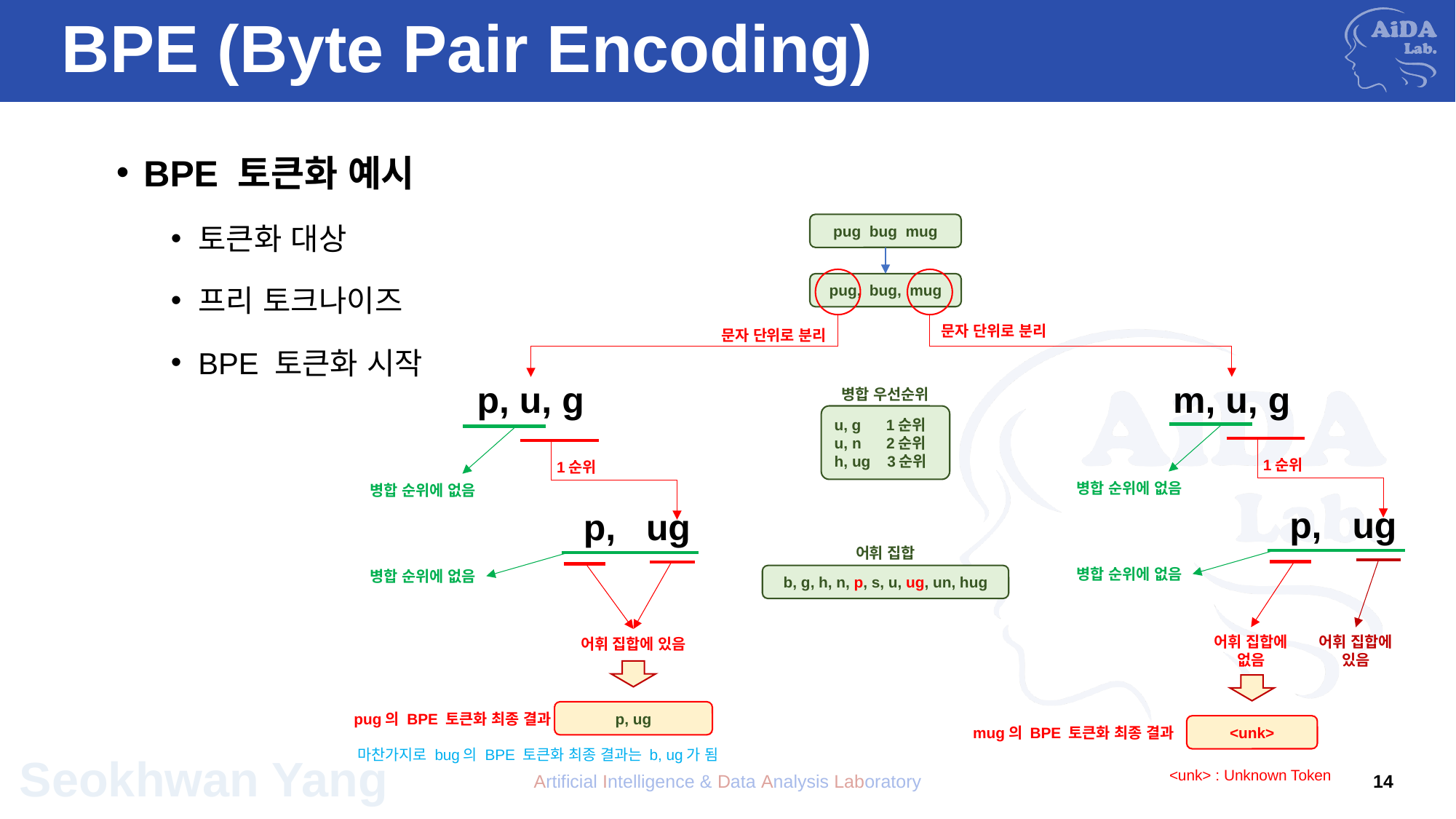

# BPE (Byte Pair Encoding)
BPE 토큰화 예시
토큰화 대상
프리 토크나이즈
BPE 토큰화 시작
pug  bug  mug

pug,  bug,  mug
문자 단위로 분리
문자 단위로 분리
m, u, g
p, u, g
병합 우선순위
u, g      1순위
u, n      2순위
h, ug    3순위

1순위
1순위
병합 순위에 없음
병합 순위에 없음
p,   ug
p,   ug

어휘 집합
병합 순위에 없음
병합 순위에 없음
b, g, h, n, p, s, u, ug, un, hug
어휘 집합에
없음
어휘 집합에
있음
어휘 집합에 있음

p, ug
pug의 BPE 토큰화 최종 결과
<unk>
mug의 BPE 토큰화 최종 결과
마찬가지로 bug의 BPE 토큰화 최종 결과는 b, ug가 됨
Artificial Intelligence & Data Analysis Laboratory
14
<unk> : Unknown Token